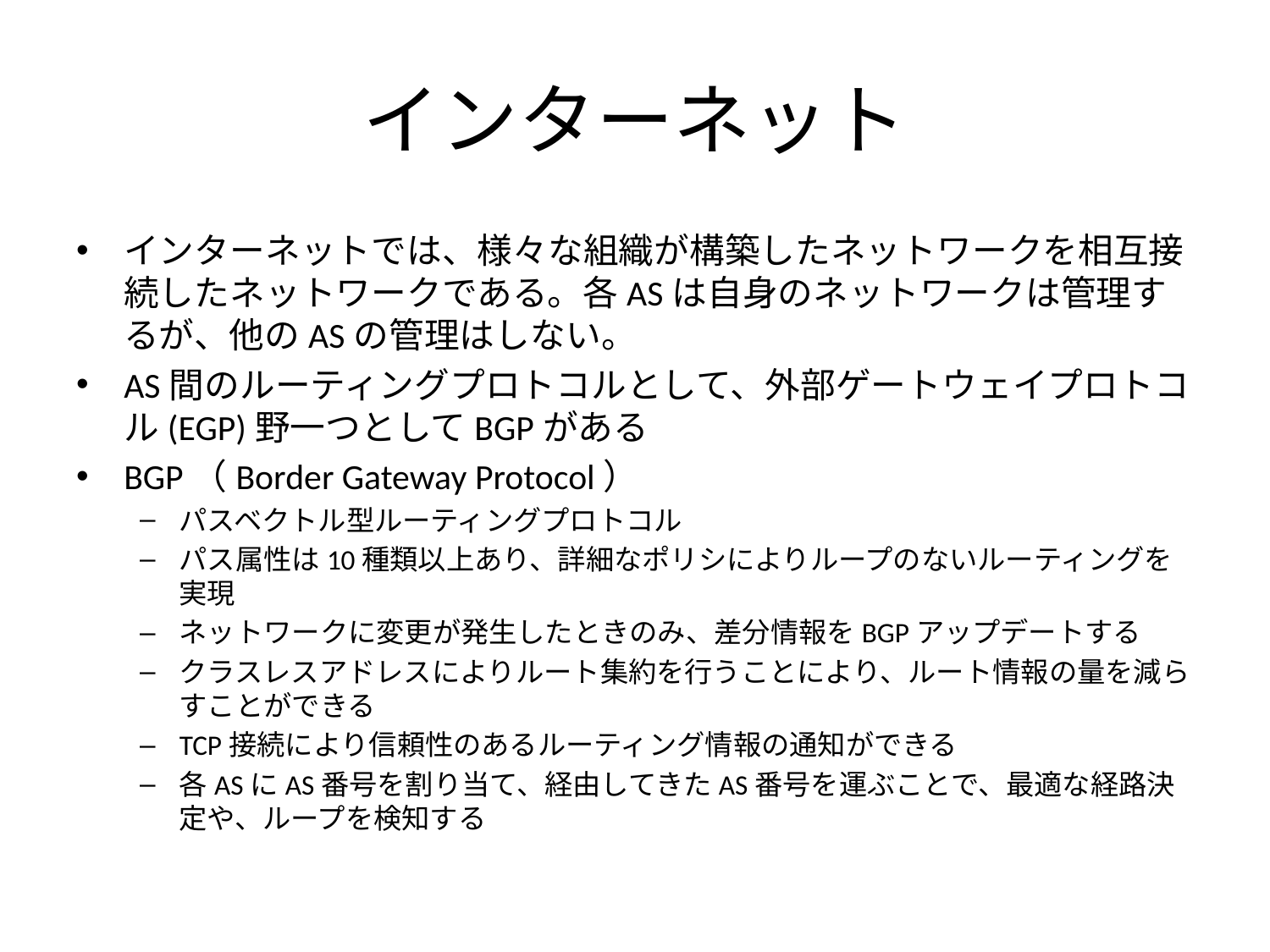

# インターネット
インターネットでは、様々な組織が構築したネットワークを相互接続したネットワークである。各ASは自身のネットワークは管理するが、他のASの管理はしない。
AS間のルーティングプロトコルとして、外部ゲートウェイプロトコル(EGP)野一つとしてBGPがある
BGP（Border Gateway Protocol）
パスベクトル型ルーティングプロトコル
パス属性は10種類以上あり、詳細なポリシによりループのないルーティングを実現
ネットワークに変更が発生したときのみ、差分情報をBGPアップデートする
クラスレスアドレスによりルート集約を行うことにより、ルート情報の量を減らすことができる
TCP接続により信頼性のあるルーティング情報の通知ができる
各ASにAS番号を割り当て、経由してきたAS番号を運ぶことで、最適な経路決定や、ループを検知する